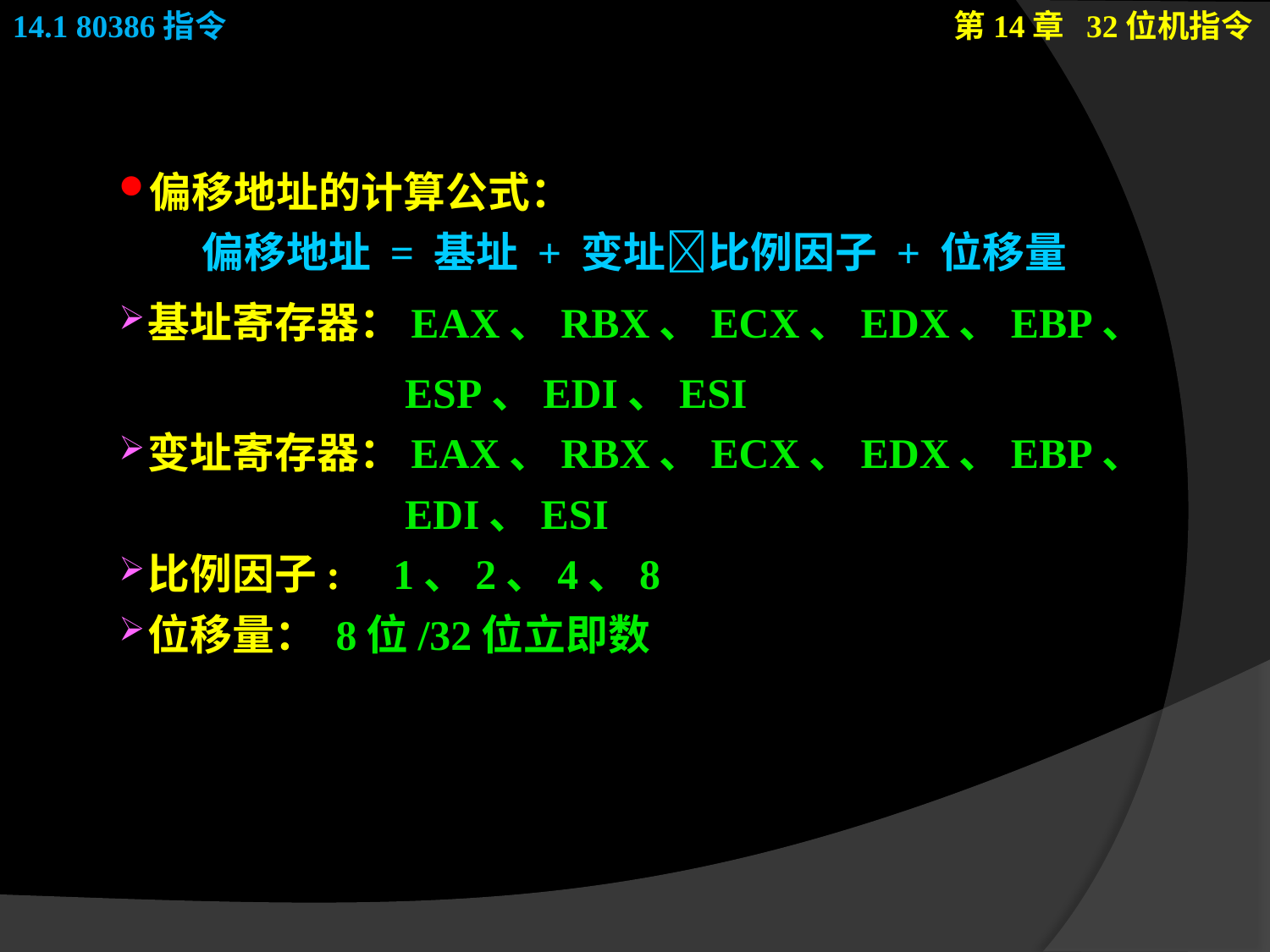

偏移地址的计算公式：
偏移地址 = 基址 + 变址×比例因子 + 位移量
基址寄存器：EAX、RBX、ECX、EDX、EBP、
                           ESP、EDI、ESI
变址寄存器：EAX、RBX、ECX、EDX、EBP、
                           EDI、ESI
比例因子:     1、2、4、8
位移量： 8位/32位立即数